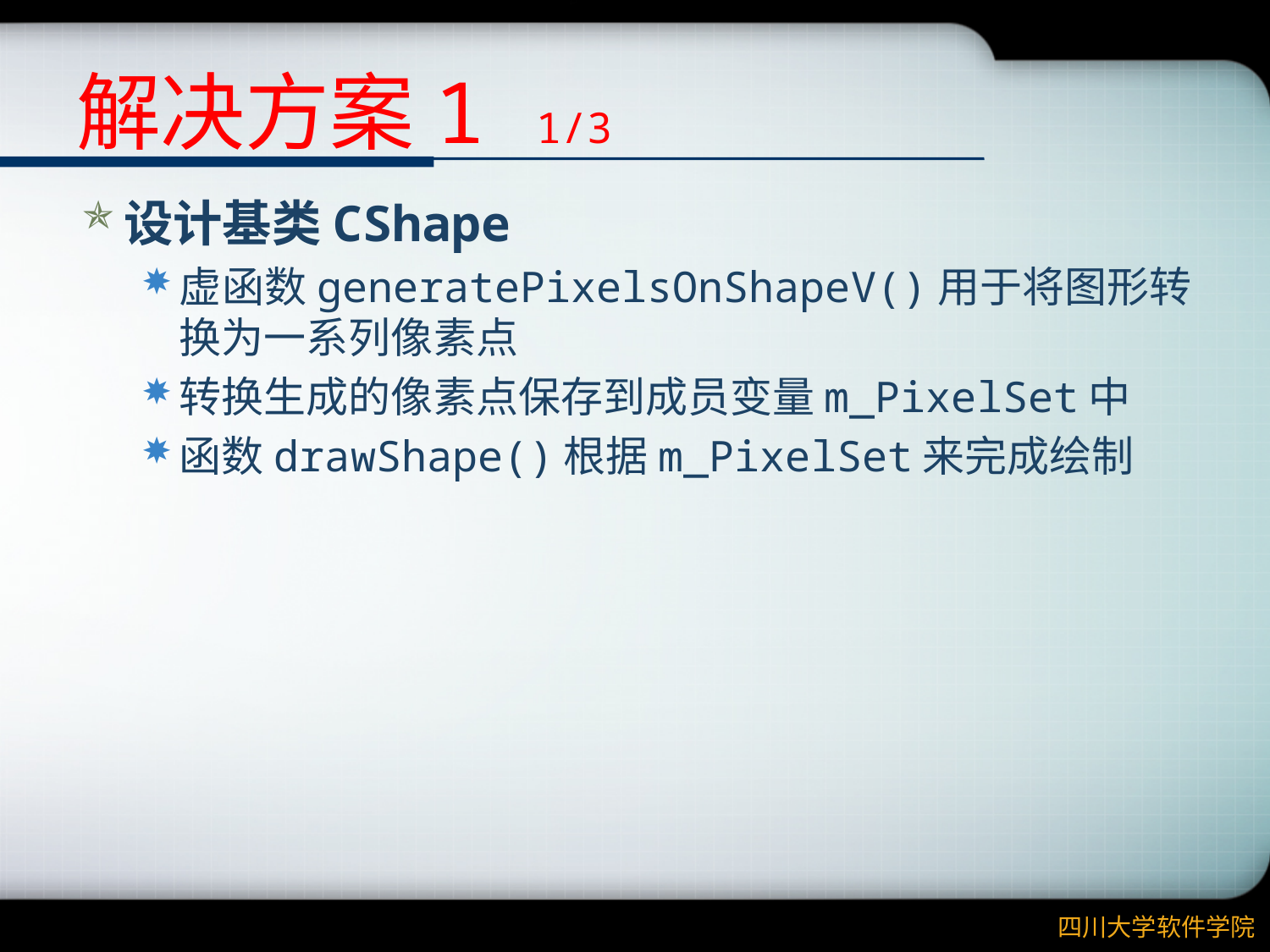

# 解决方案1 1/3
设计基类CShape
虚函数generatePixelsOnShapeV()用于将图形转换为一系列像素点
转换生成的像素点保存到成员变量m_PixelSet中
函数drawShape()根据m_PixelSet来完成绘制